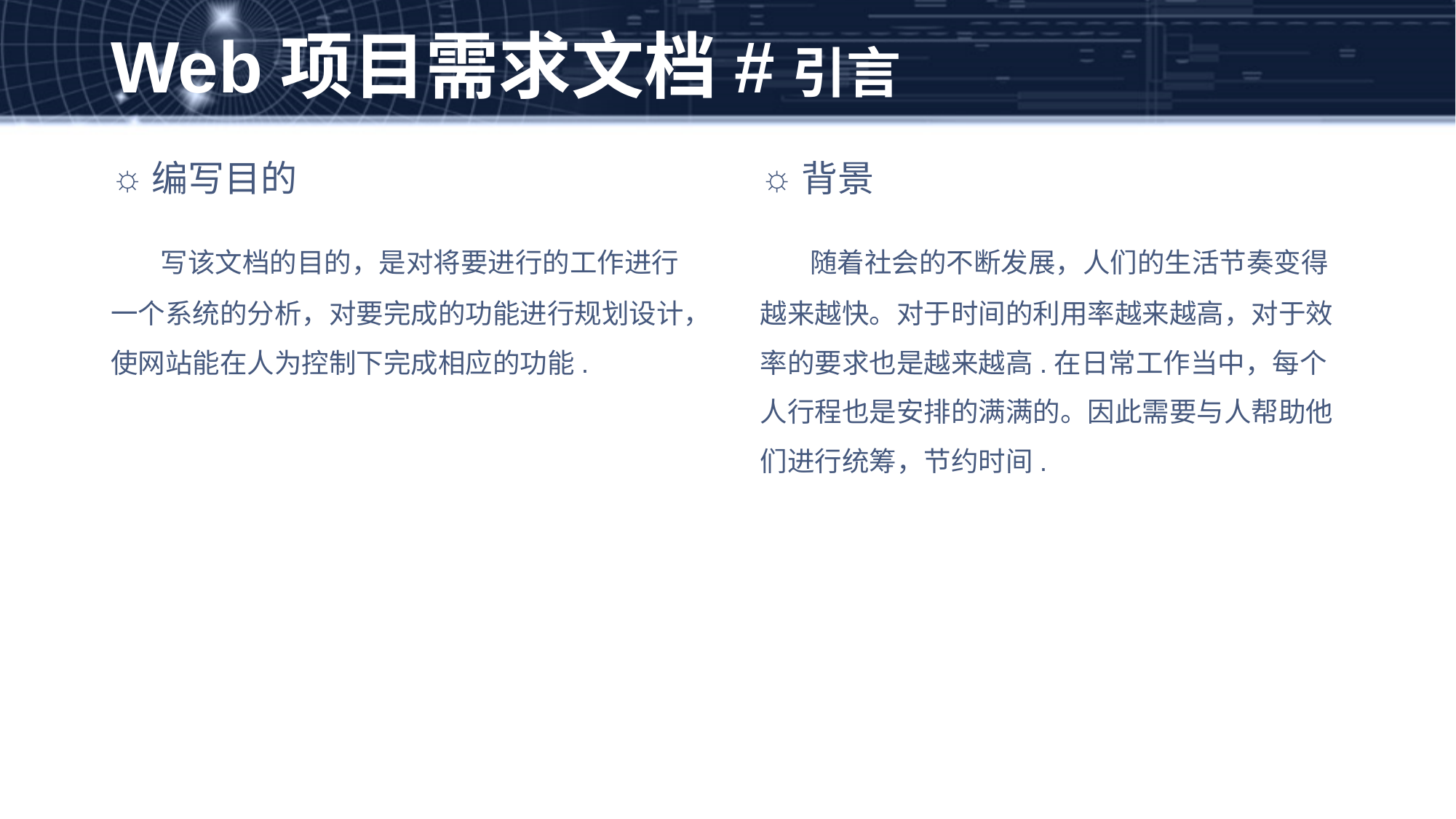

# Web项目需求文档#引言
背景
     随着社会的不断发展，人们的生活节奏变得越来越快。对于时间的利用率越来越高，对于效率的要求也是越来越高.在日常工作当中，每个人行程也是安排的满满的。因此需要与人帮助他们进行统筹，节约时间.
编写目的
     写该文档的目的，是对将要进行的工作进行一个系统的分析，对要完成的功能进行规划设计，使网站能在人为控制下完成相应的功能.